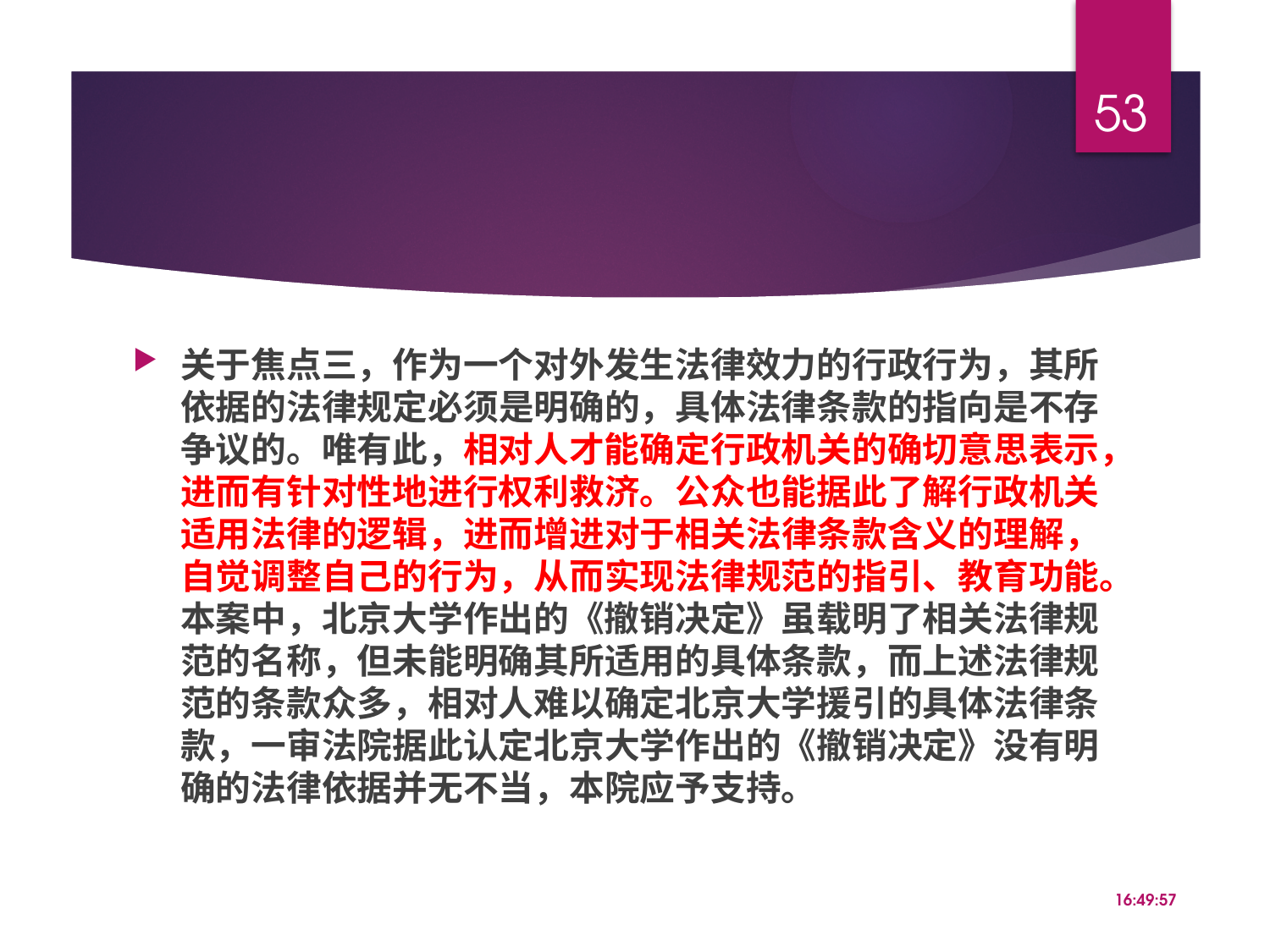

53
#
关于焦点三，作为一个对外发生法律效力的行政行为，其所依据的法律规定必须是明确的，具体法律条款的指向是不存争议的。唯有此，相对人才能确定行政机关的确切意思表示，进而有针对性地进行权利救济。公众也能据此了解行政机关适用法律的逻辑，进而增进对于相关法律条款含义的理解，自觉调整自己的行为，从而实现法律规范的指引、教育功能。本案中，北京大学作出的《撤销决定》虽载明了相关法律规范的名称，但未能明确其所适用的具体条款，而上述法律规范的条款众多，相对人难以确定北京大学援引的具体法律条款，一审法院据此认定北京大学作出的《撤销决定》没有明确的法律依据并无不当，本院应予支持。

16:49:57